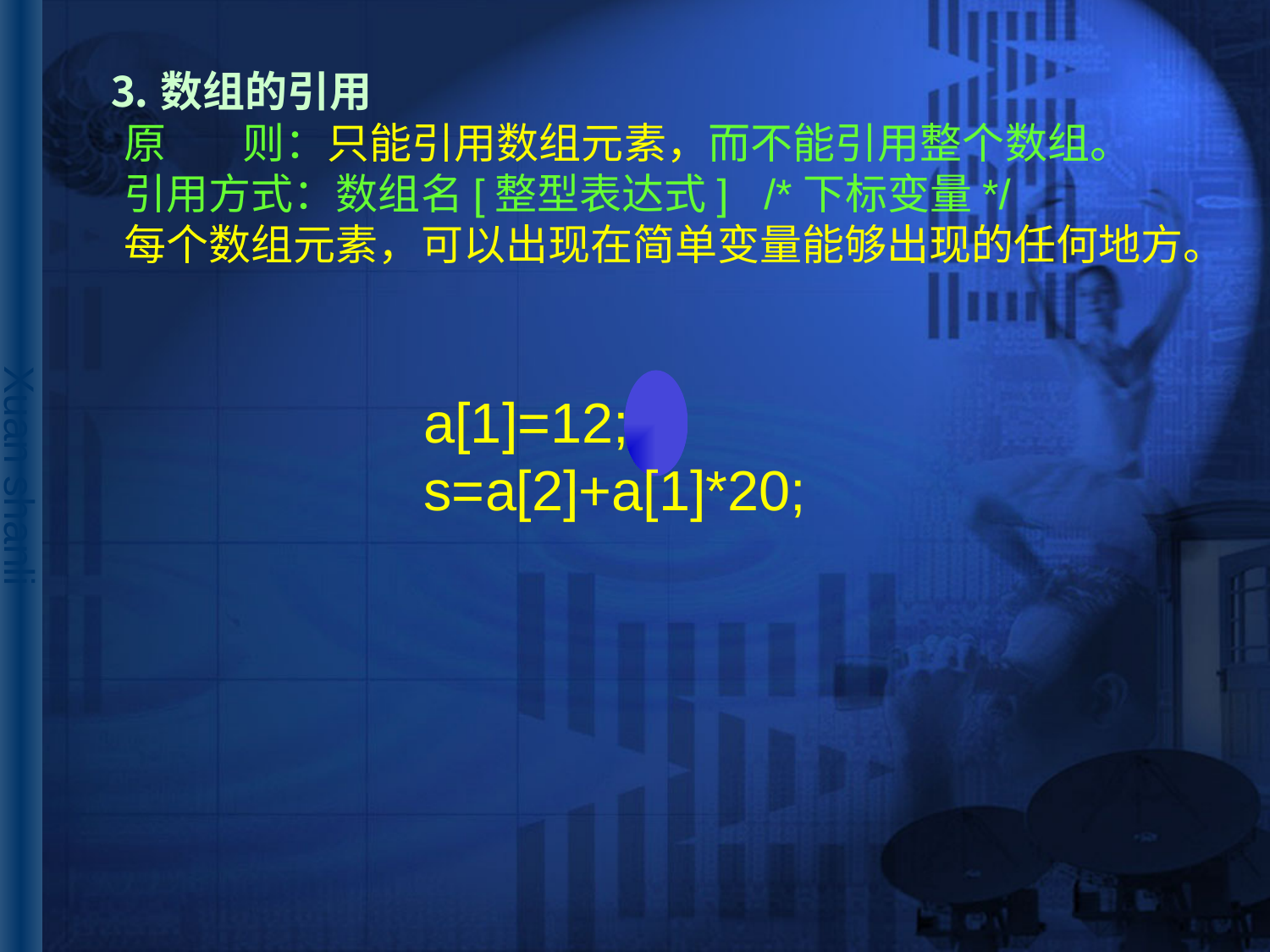

# ⒊数组的引用
原        则：只能引用数组元素，而不能引用整个数组。
引用方式：数组名[整型表达式]   /*下标变量*/
每个数组元素，可以出现在简单变量能够出现的任何地方。
a[1]=12;
s=a[2]+a[1]*20;